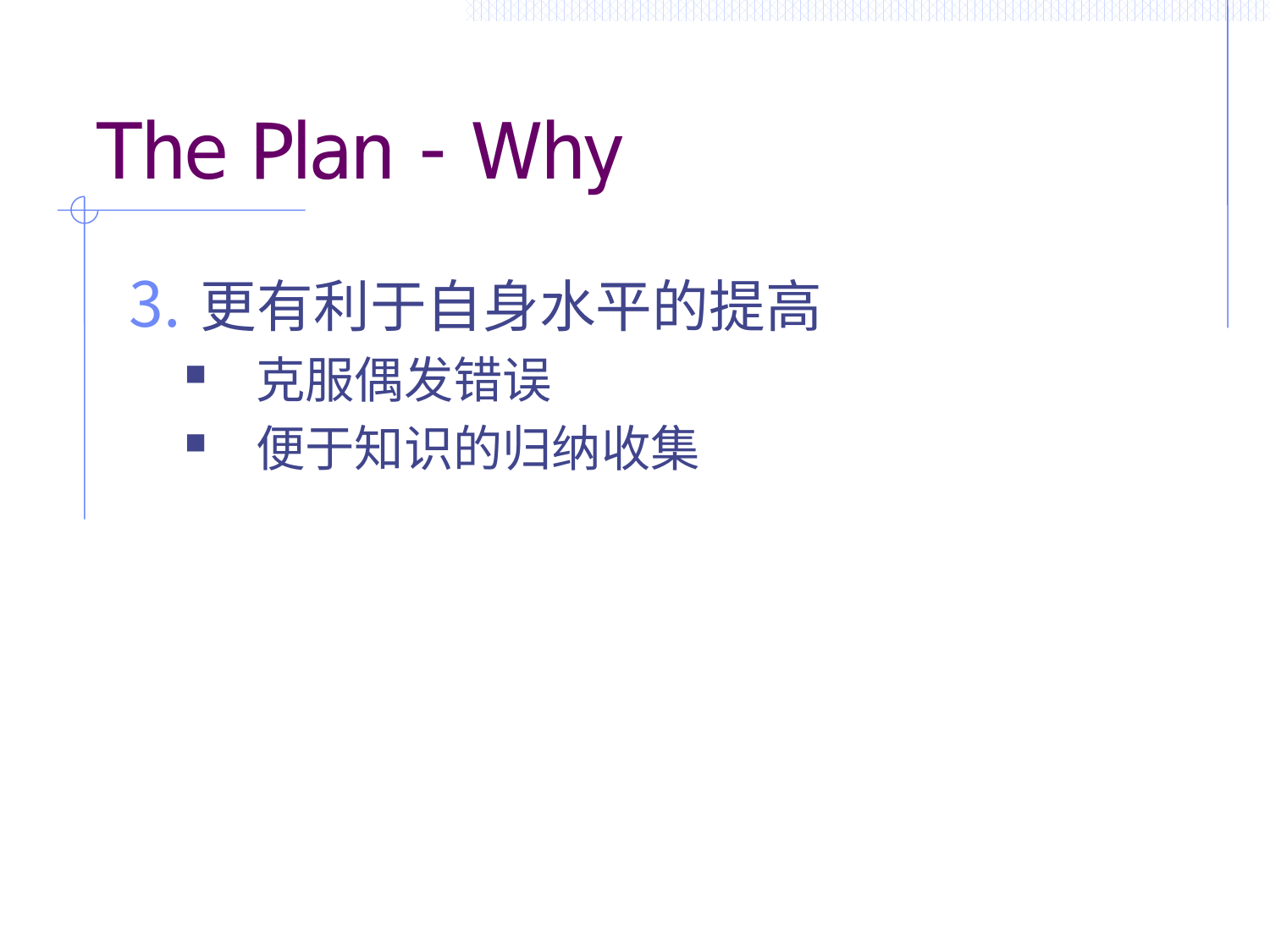

# The Plan - Why
更有利于自身水平的提高
克服偶发错误
便于知识的归纳收集